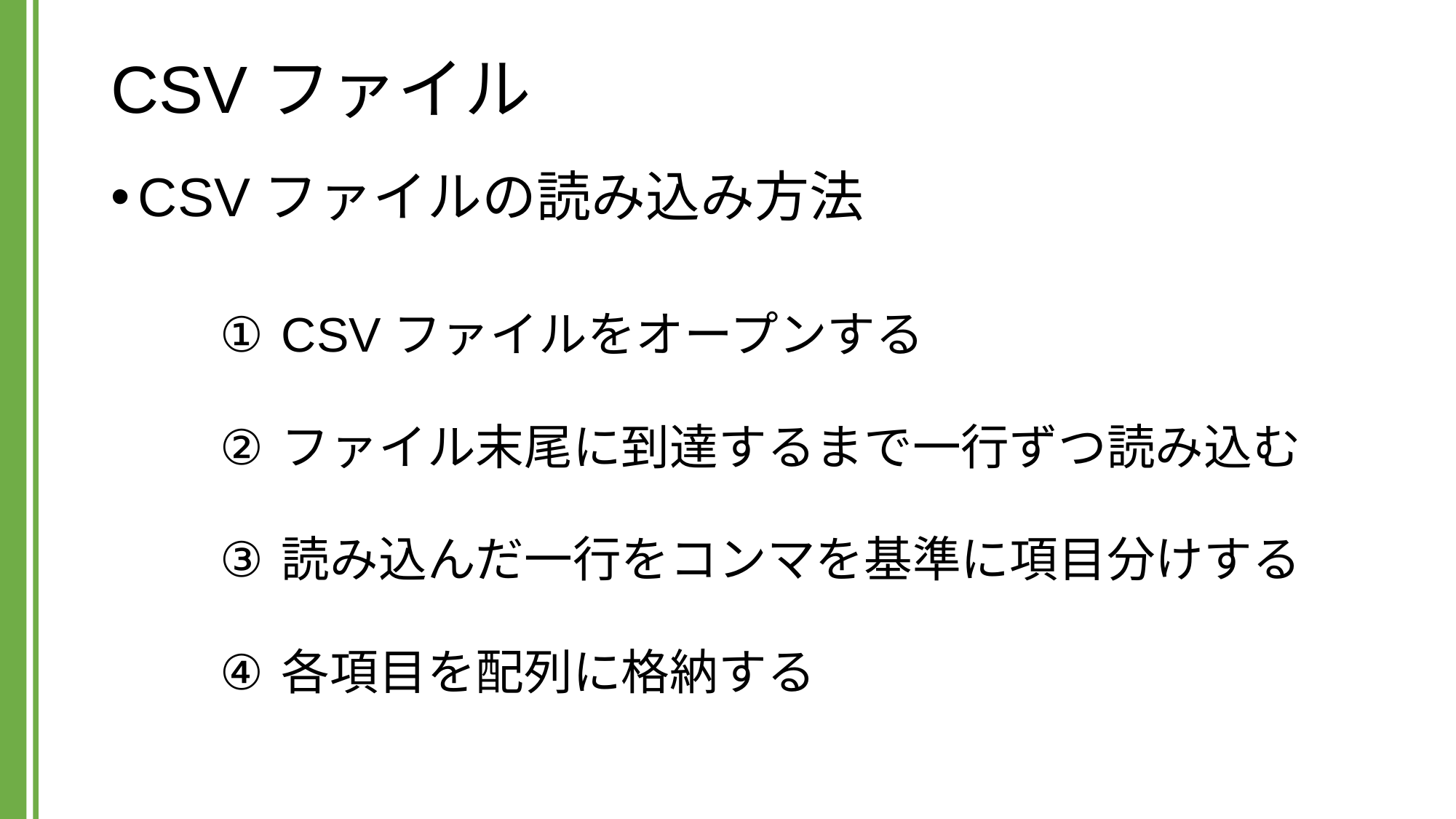

# CSVファイル
CSVファイルの読み込み方法

CSVファイルをオープンする
ファイル末尾に到達するまで一行ずつ読み込む
読み込んだ一行をコンマを基準に項目分けする
各項目を配列に格納する